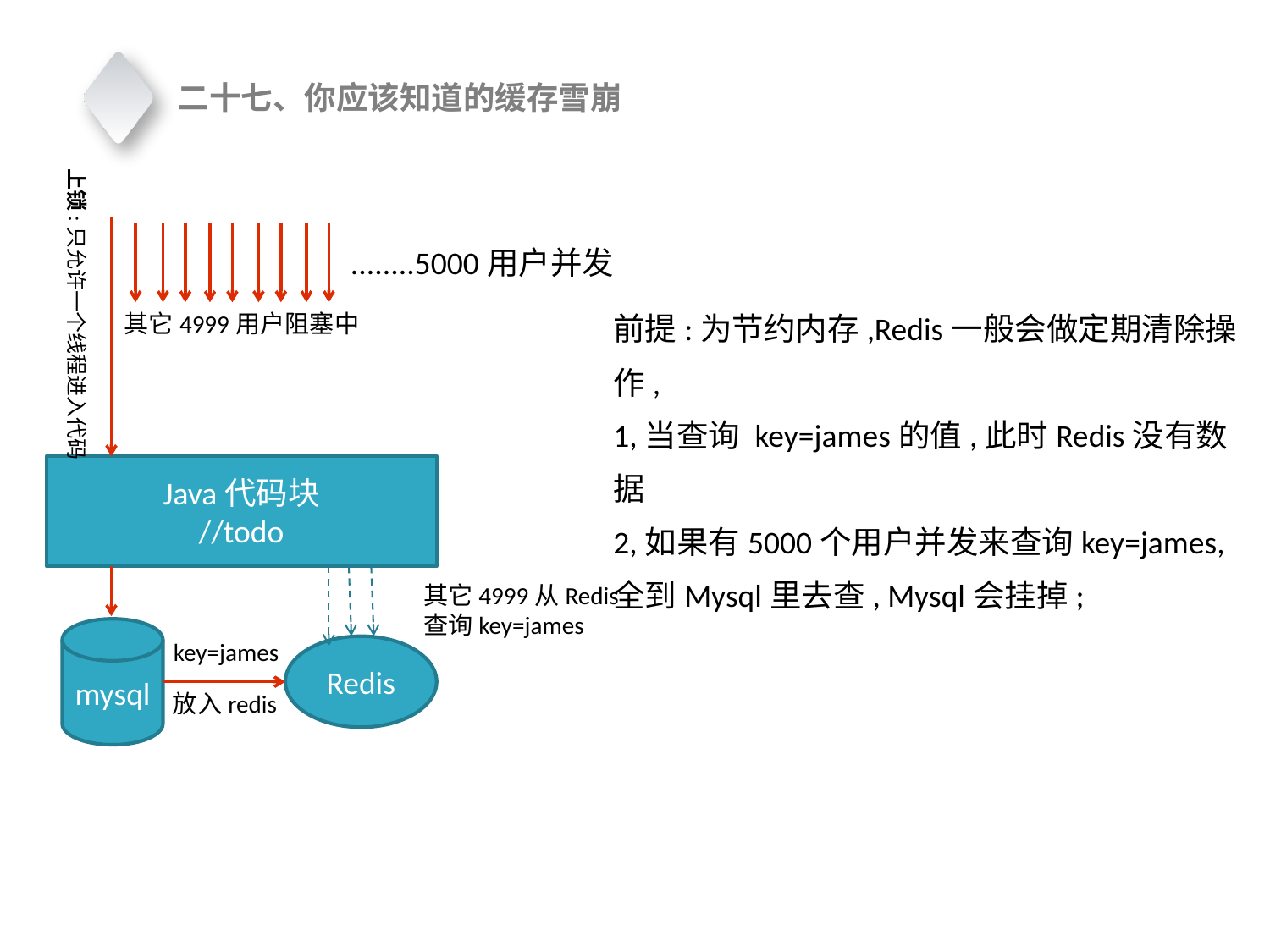

二十七、你应该知道的缓存雪崩
上锁:只允许一个线程进入代码
........5000用户并发
其它4999用户阻塞中
Java代码块
//todo
其它4999从Redis
查询key=james
mysql
key=james
Redis
放入redis
前提:为节约内存,Redis一般会做定期清除操作,
1,当查询 key=james的值,此时Redis没有数据
2,如果有5000个用户并发来查询key=james,全到Mysql里去查, Mysql会挂掉;